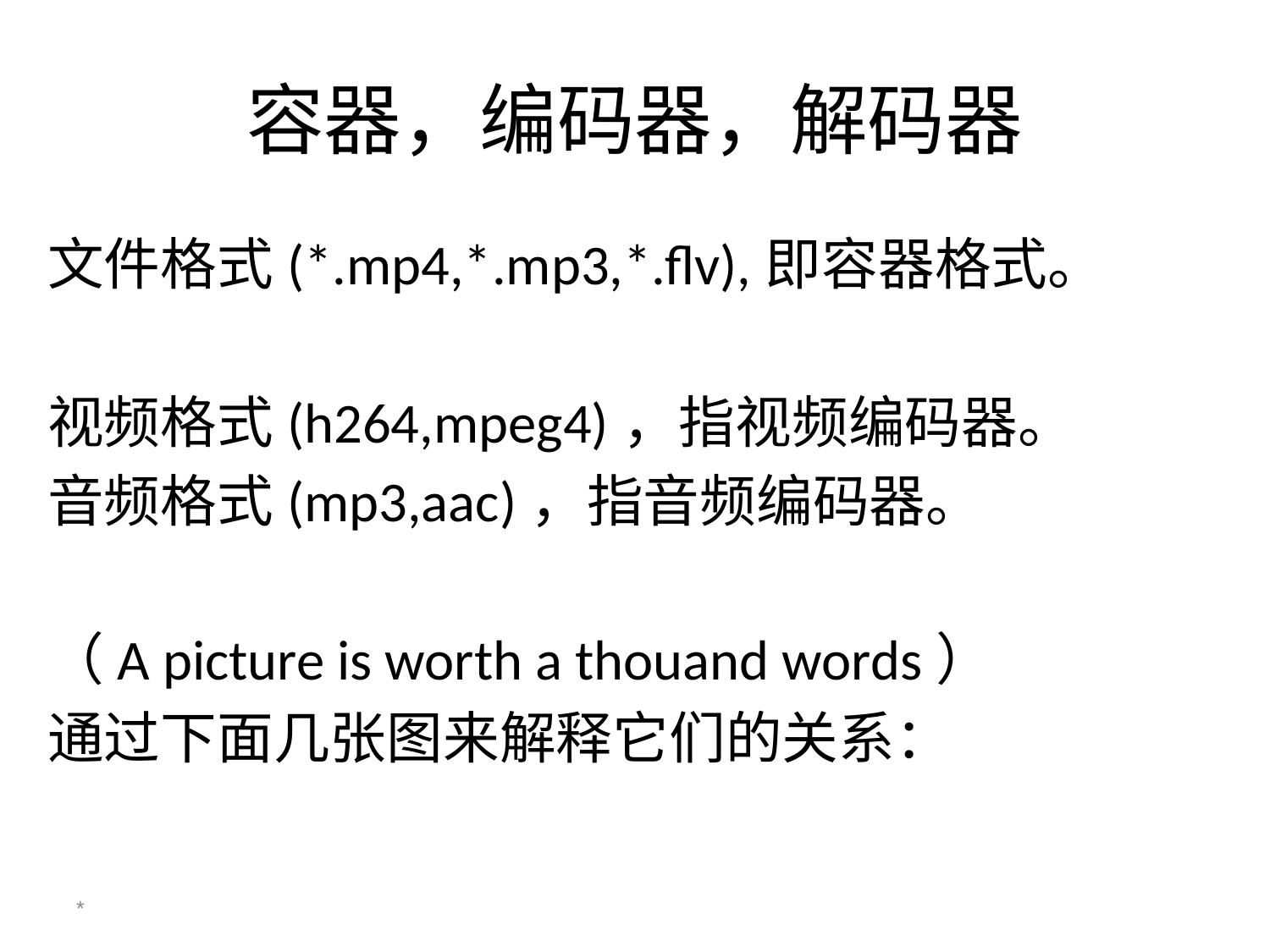

容器，编码器，解码器
文件格式(*.mp4,*.mp3,*.flv),即容器格式。

视频格式(h264,mpeg4)，指视频编码器。
音频格式(mp3,aac)，指音频编码器。

（A picture is worth a thouand words）
通过下面几张图来解释它们的关系：
*